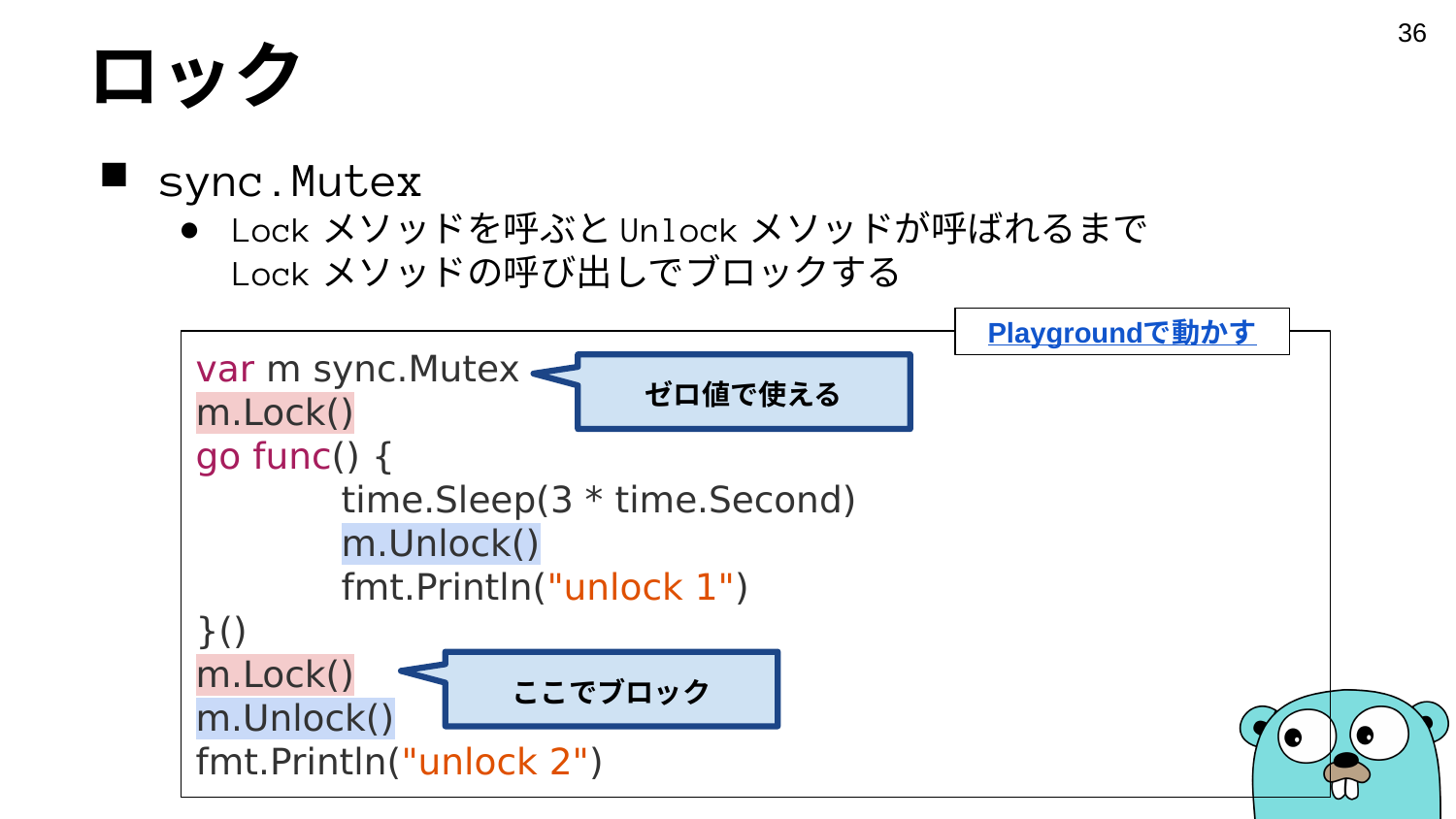

36
# ロック
sync.Mutex
Lockメソッドを呼ぶとUnlockメソッドが呼ばれるまで
Lockメソッドの呼び出しでブロックする
Playgroundで動かす
var m sync.Mutex
m.Lock()
go func() {
	time.Sleep(3 * time.Second)
	m.Unlock()
	fmt.Println("unlock 1")
}()
m.Lock()
m.Unlock()
fmt.Println("unlock 2")
ゼロ値で使える
ここでブロック